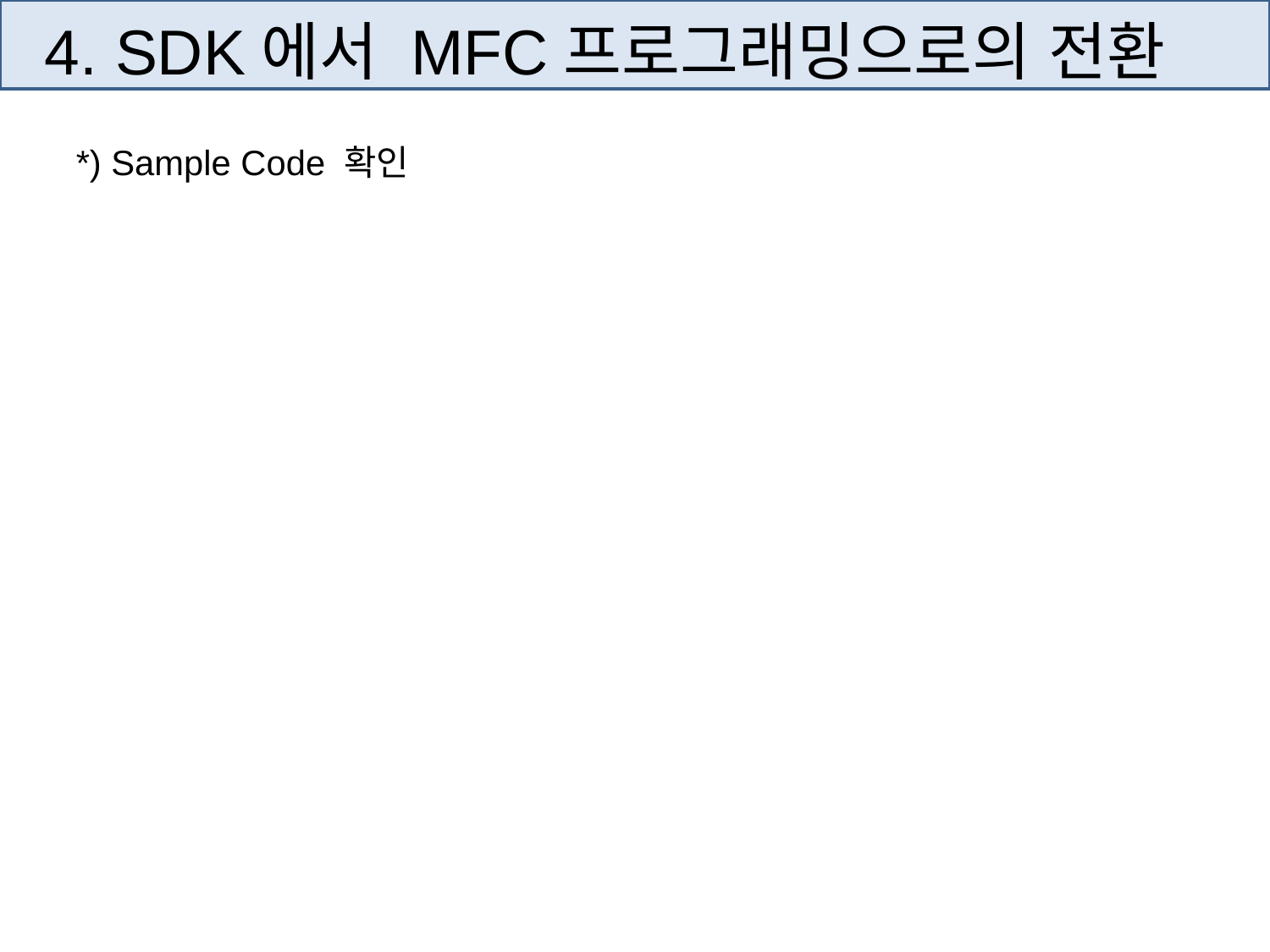

# 4. SDK에서 MFC프로그래밍으로의 전환
*) Sample Code 확인